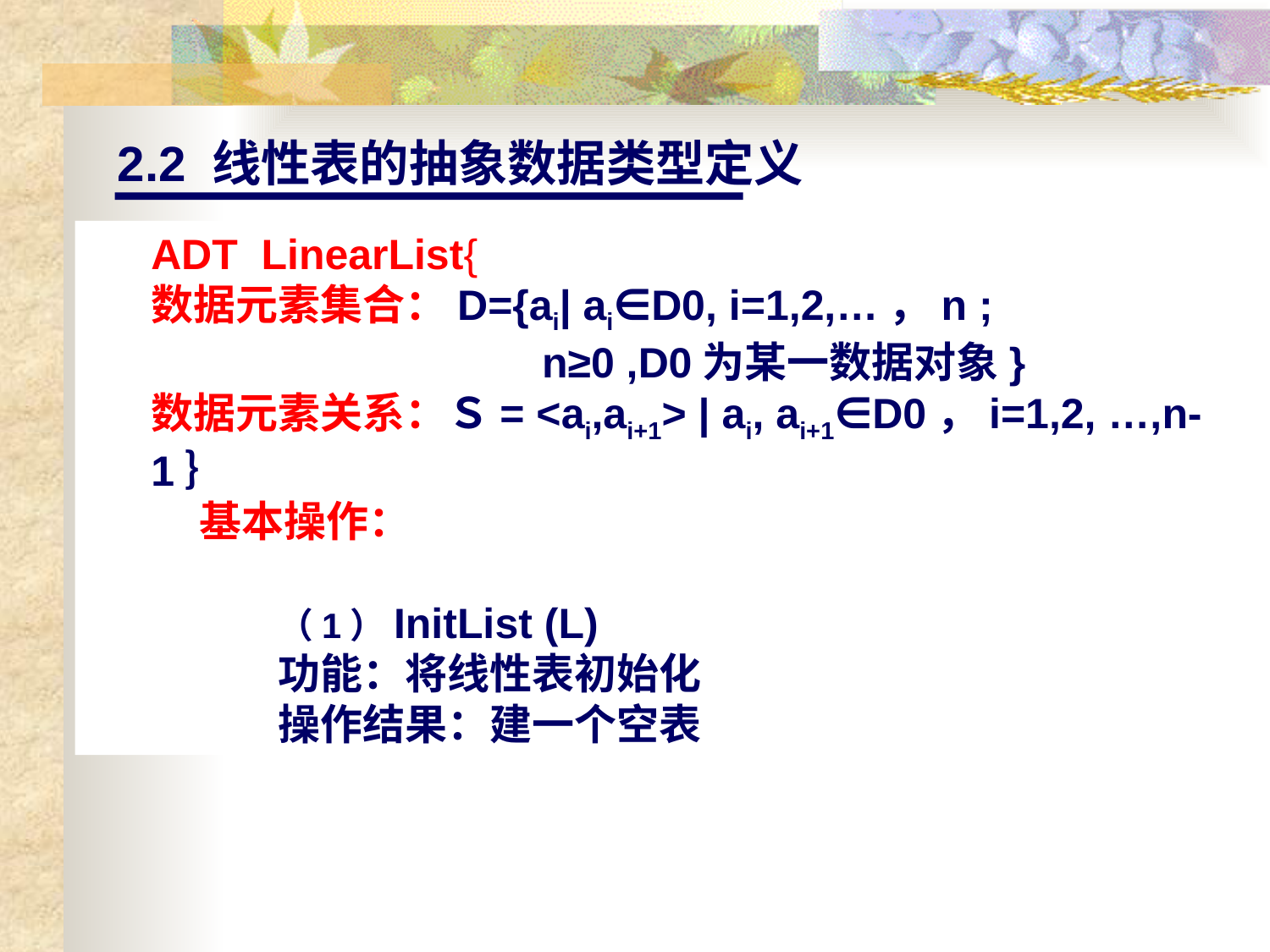

2.2 线性表的抽象数据类型定义

ADT  LinearList{
数据元素集合：D={ai| ai∈D0, i=1,2,…，n ;
                                 n≥0 ,D0为某一数据对象}
数据元素关系：Ｓ= <ai,ai+1> | ai, ai+1∈D0，i=1,2, …,n-1｝
    基本操作：

	（1）InitList (L)
    	功能：将线性表初始化
	操作结果：建一个空表
抽象数据类型定义：
9